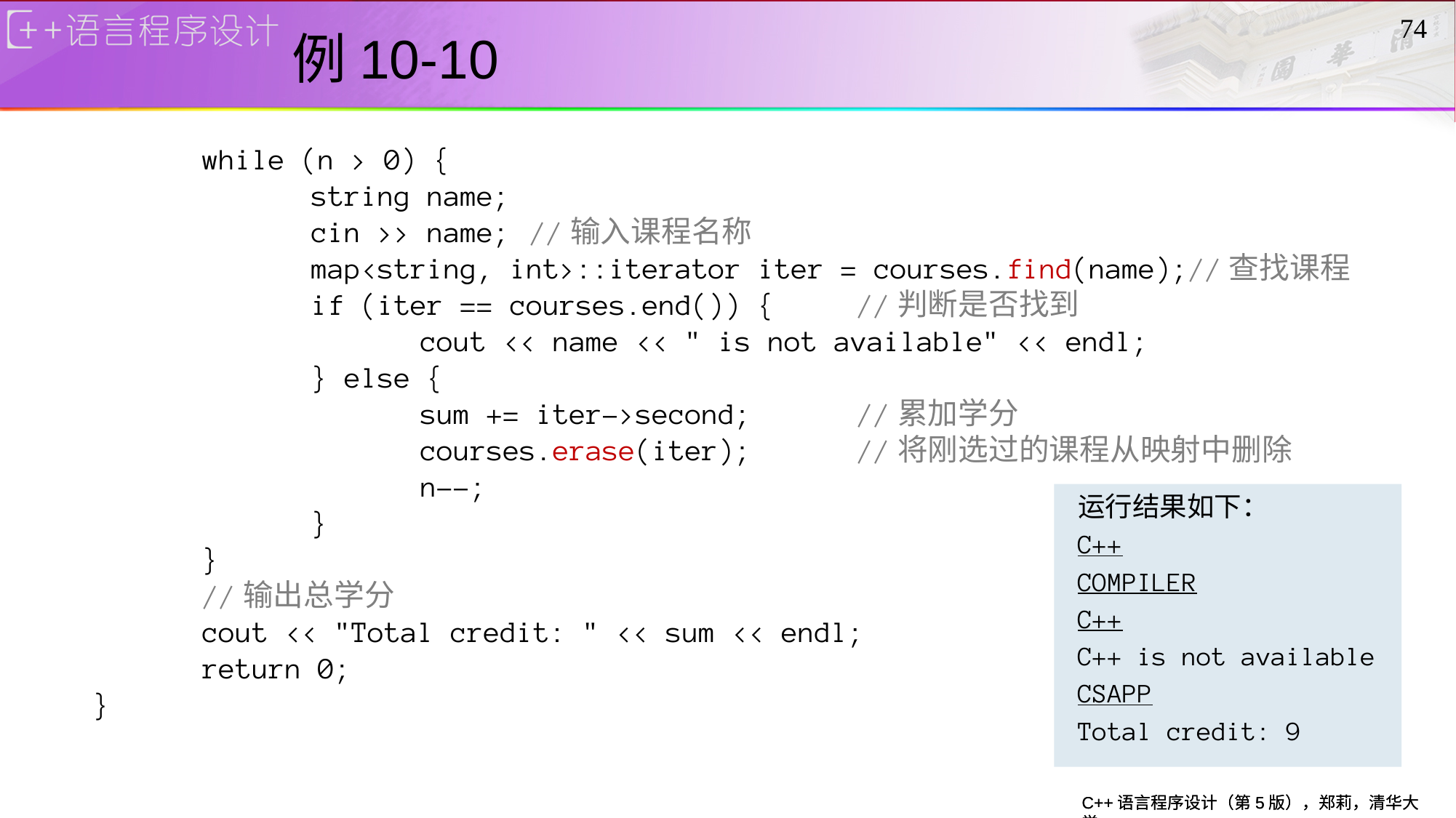

# 例10-10
74
	while (n > 0) {
		string name;
		cin >> name;	//输入课程名称
		map<string, int>::iterator iter = courses.find(name);//查找课程
		if (iter == courses.end()) {	//判断是否找到
			cout << name << " is not available" << endl;
		} else {
			sum += iter->second;	//累加学分
			courses.erase(iter);	//将刚选过的课程从映射中删除
			n--;
		}
	}
	//输出总学分
	cout << "Total credit: " << sum << endl;
	return 0;
}
运行结果如下：
C++
COMPILER
C++
C++ is not available
CSAPP
Total credit: 9